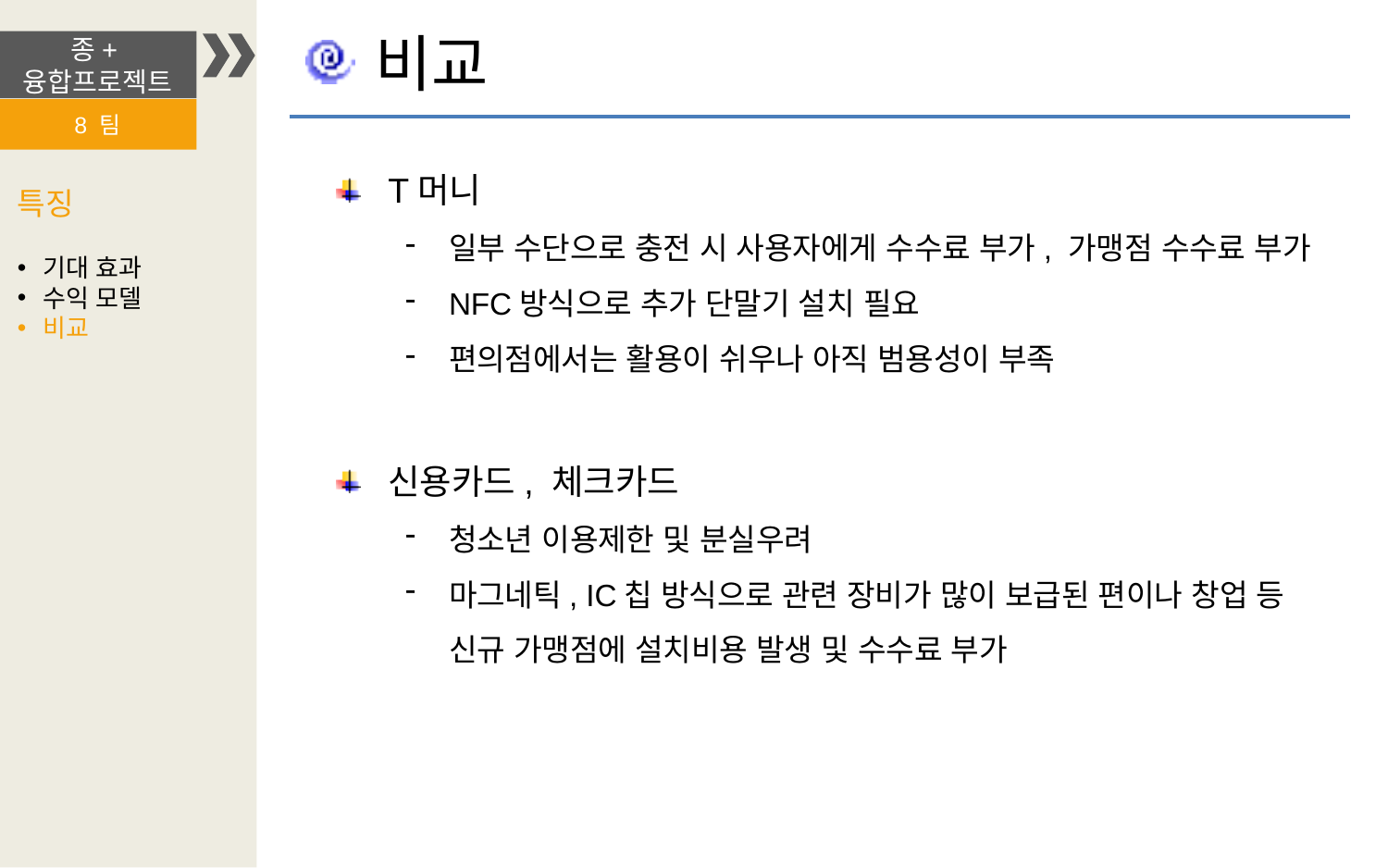

비교
종+융합프로젝트

8 팀
T머니
일부 수단으로 충전 시 사용자에게 수수료 부가, 가맹점 수수료 부가
NFC방식으로 추가 단말기 설치 필요
편의점에서는 활용이 쉬우나 아직 범용성이 부족

신용카드, 체크카드
청소년 이용제한 및 분실우려
마그네틱, IC칩 방식으로 관련 장비가 많이 보급된 편이나 창업 등 신규 가맹점에 설치비용 발생 및 수수료 부가

특징

기대 효과
수익 모델
비교